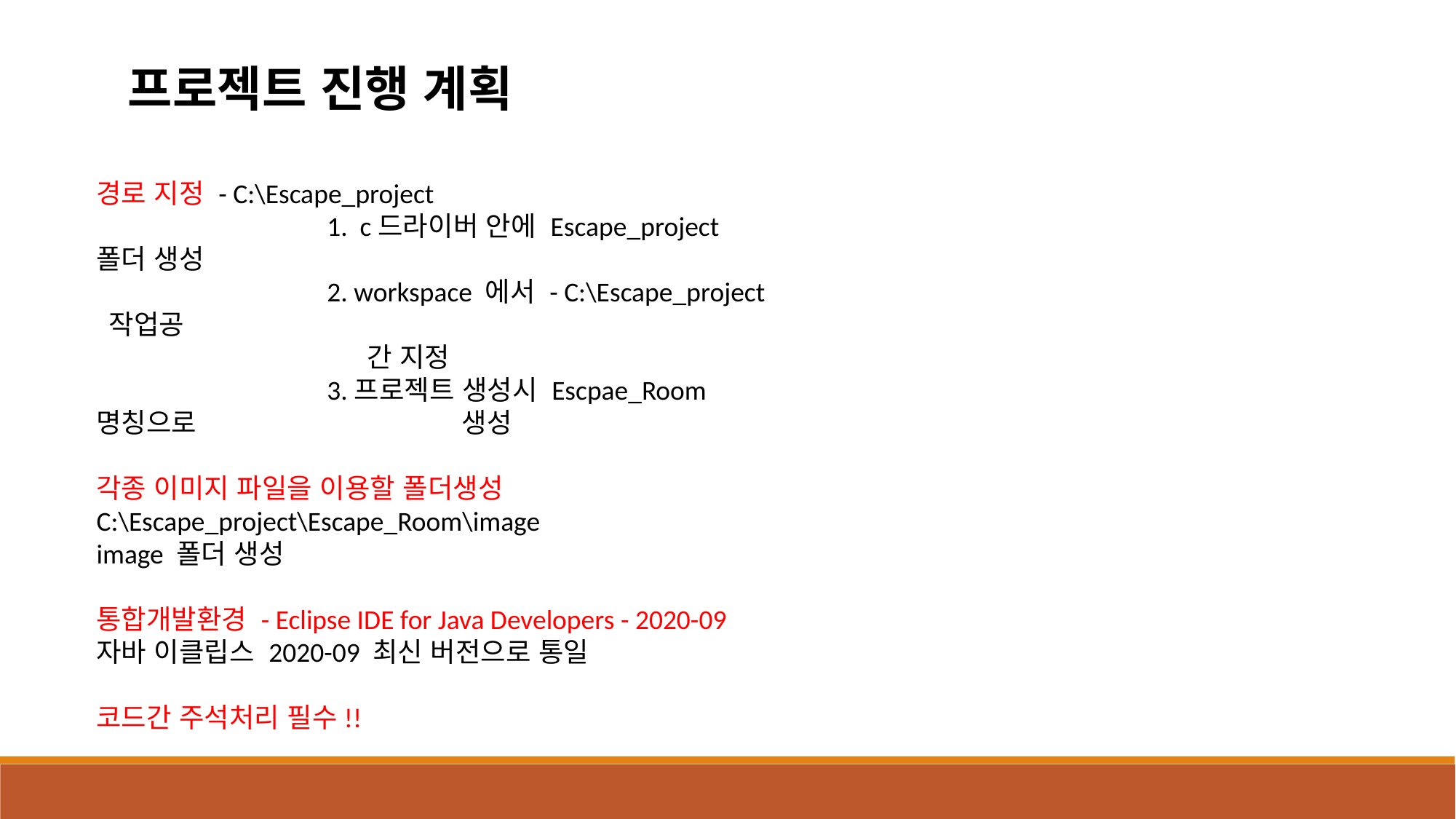

프로젝트 진행 계획

경로 지정 - C:\Escape_project
		  1.  c드라이버 안에 Escape_project폴더 생성
 		  2. workspace 에서 - C:\Escape_project  작업공
		      간 지정
		  3.프로젝트 생성시 Escpae_Room 명칭으로 			     생성

각종 이미지 파일을 이용할 폴더생성
C:\Escape_project\Escape_Room\image
image 폴더 생성

통합개발환경 - Eclipse IDE for Java Developers - 2020-09
자바 이클립스 2020-09 최신 버전으로 통일

코드간 주석처리 필수!!